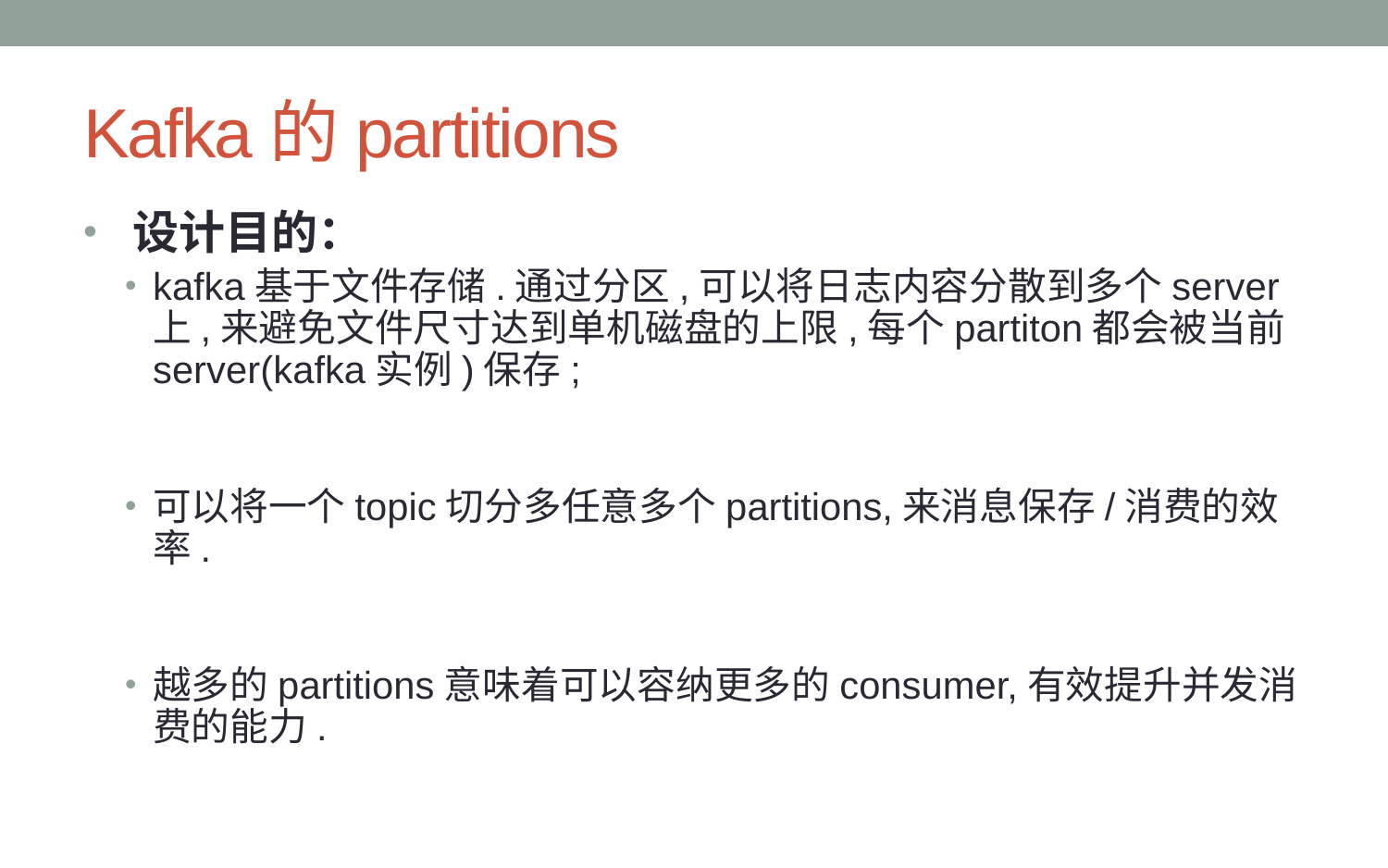

# Kafka的partitions
 设计目的：
kafka基于文件存储.通过分区,可以将日志内容分散到多个server上,来避免文件尺寸达到单机磁盘的上限,每个partiton都会被当前server(kafka实例)保存;

可以将一个topic切分多任意多个partitions,来消息保存/消费的效率.

越多的partitions意味着可以容纳更多的consumer,有效提升并发消费的能力.